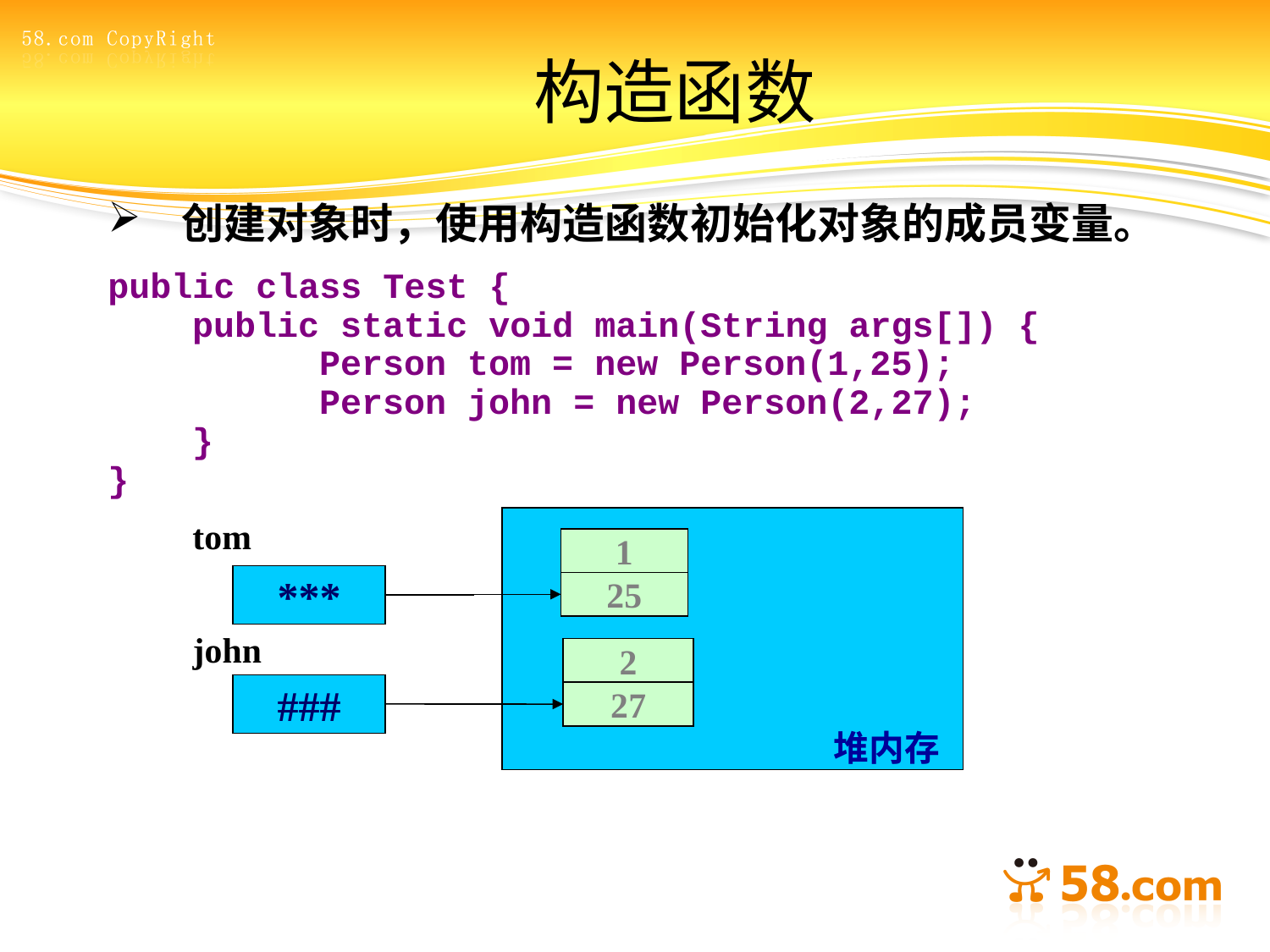

# 构造函数
创建对象时，使用构造函数初始化对象的成员变量。
public class Test {
    public static void main(String args[]) {
          Person tom = new Person(1,25);
          Person john = new Person(2,27);
    }
}
tom

1
25
***
john
2
27
###
堆内存